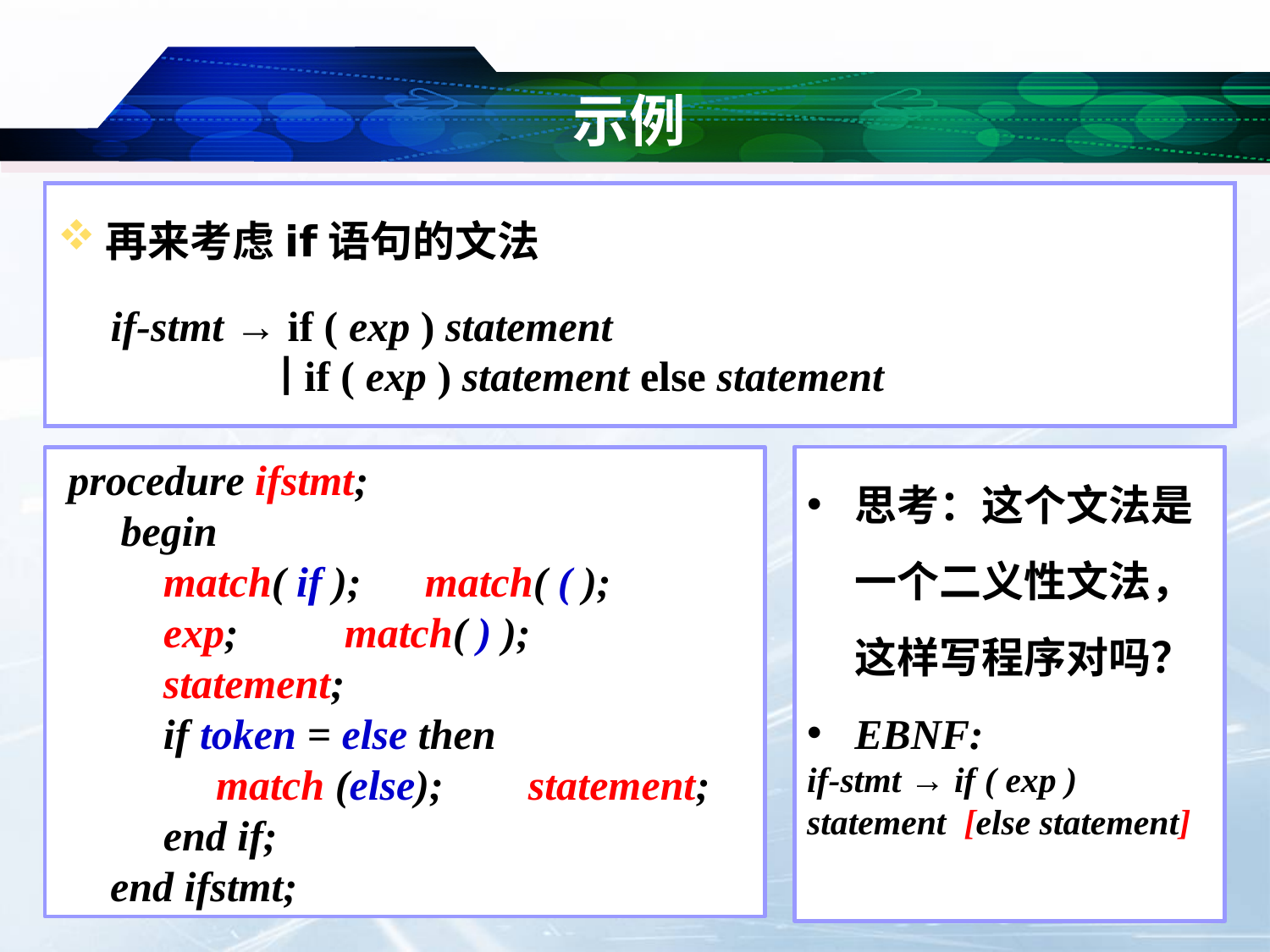

# 示例
再来考虑if语句的文法
     if-stmt → if ( exp ) statement
               ∣ if ( exp ) statement else statement

思考：这个文法是一个二义性文法，这样写程序对吗？
EBNF:
if-stmt → if ( exp ) statement  [else statement]

 procedure ifstmt;
      begin
          match( if );      match( ( );
          exp;          match( ) );
          statement;
          if token = else then
               match (else);        statement;
          end if;
     end ifstmt;